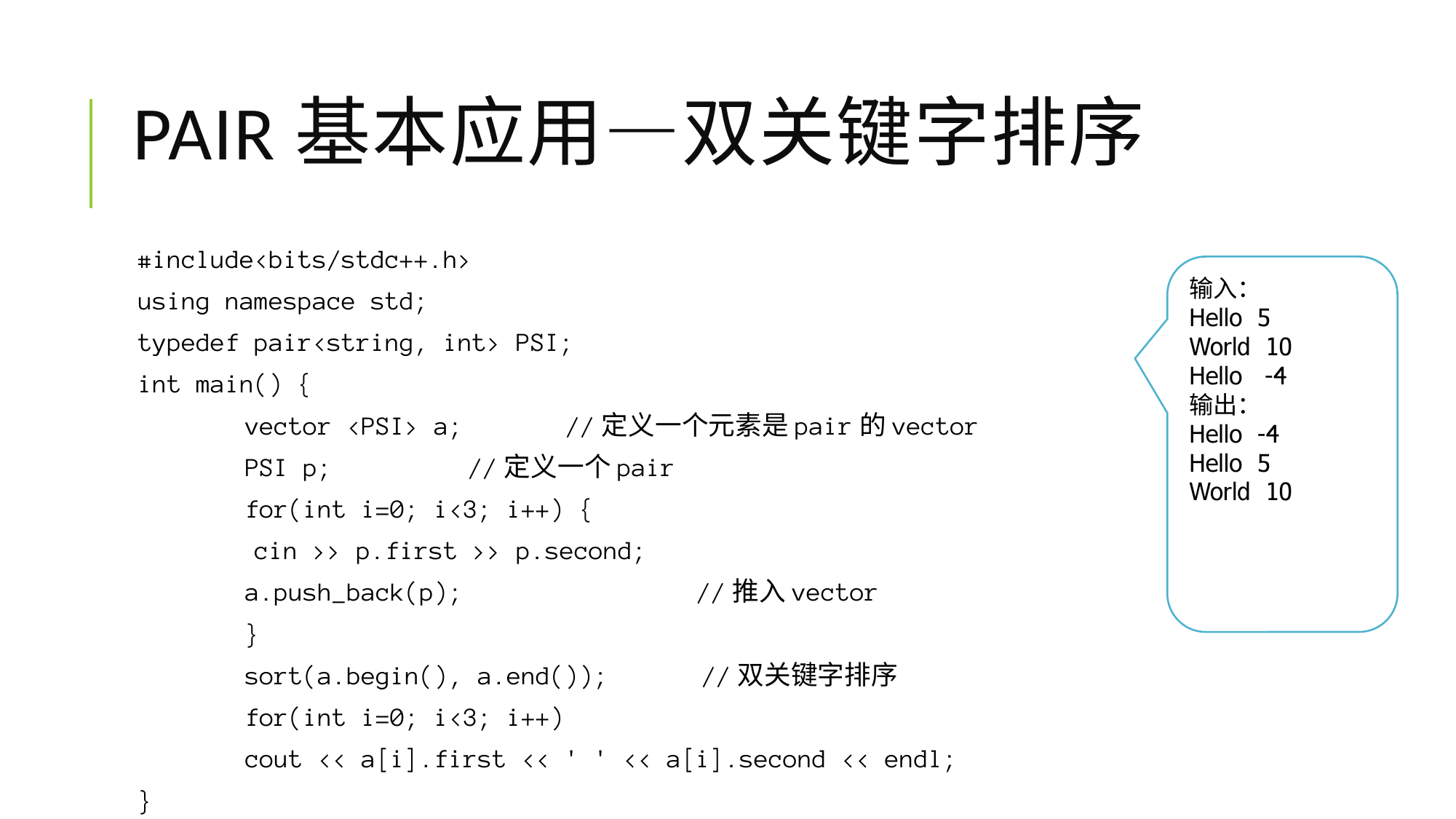

# pair基本应用—双关键字排序
#include<bits/stdc++.h>
using namespace std;
typedef pair<string, int> PSI;
int main() {
	vector <PSI> a;   	//定义一个元素是pair的vector
	PSI p;		        //定义一个pair
	for(int i=0; i<3; i++) {
        cin >> p.first >> p.second;
		a.push_back(p);		         //推入vector
	}
	sort(a.begin(), a.end());		  //双关键字排序
	for(int i=0; i<3; i++)
		cout << a[i].first << ' ' << a[i].second << endl;
}

输入：
Hello  5
World  10
Hello   -4
输出：
Hello  -4
Hello  5
World  10